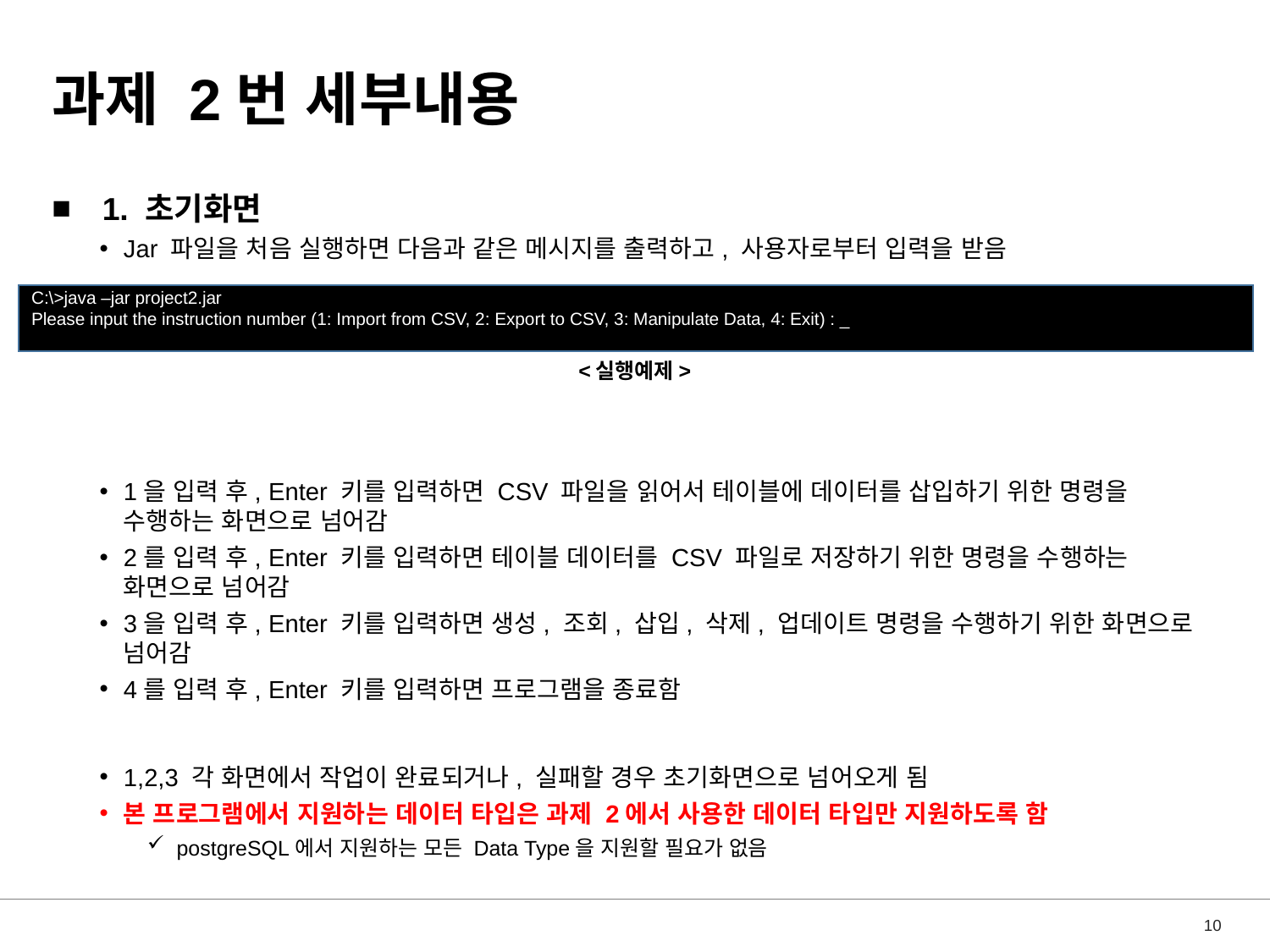

# 과제 2번 세부내용
1. 초기화면
Jar 파일을 처음 실행하면 다음과 같은 메시지를 출력하고, 사용자로부터 입력을 받음

1을 입력 후, Enter 키를 입력하면 CSV 파일을 읽어서 테이블에 데이터를 삽입하기 위한 명령을 수행하는 화면으로 넘어감
2를 입력 후, Enter 키를 입력하면 테이블 데이터를 CSV 파일로 저장하기 위한 명령을 수행하는 화면으로 넘어감
3을 입력 후, Enter 키를 입력하면 생성, 조회, 삽입, 삭제, 업데이트 명령을 수행하기 위한 화면으로 넘어감
4를 입력 후, Enter 키를 입력하면 프로그램을 종료함

1,2,3 각 화면에서 작업이 완료되거나, 실패할 경우 초기화면으로 넘어오게 됨
본 프로그램에서 지원하는 데이터 타입은 과제 2에서 사용한 데이터 타입만 지원하도록 함
postgreSQL에서 지원하는 모든 Data Type을 지원할 필요가 없음
C:\>java –jar project2.jar
Please input the instruction number (1: Import from CSV, 2: Export to CSV, 3: Manipulate Data, 4: Exit) : _

<실행예제>
10